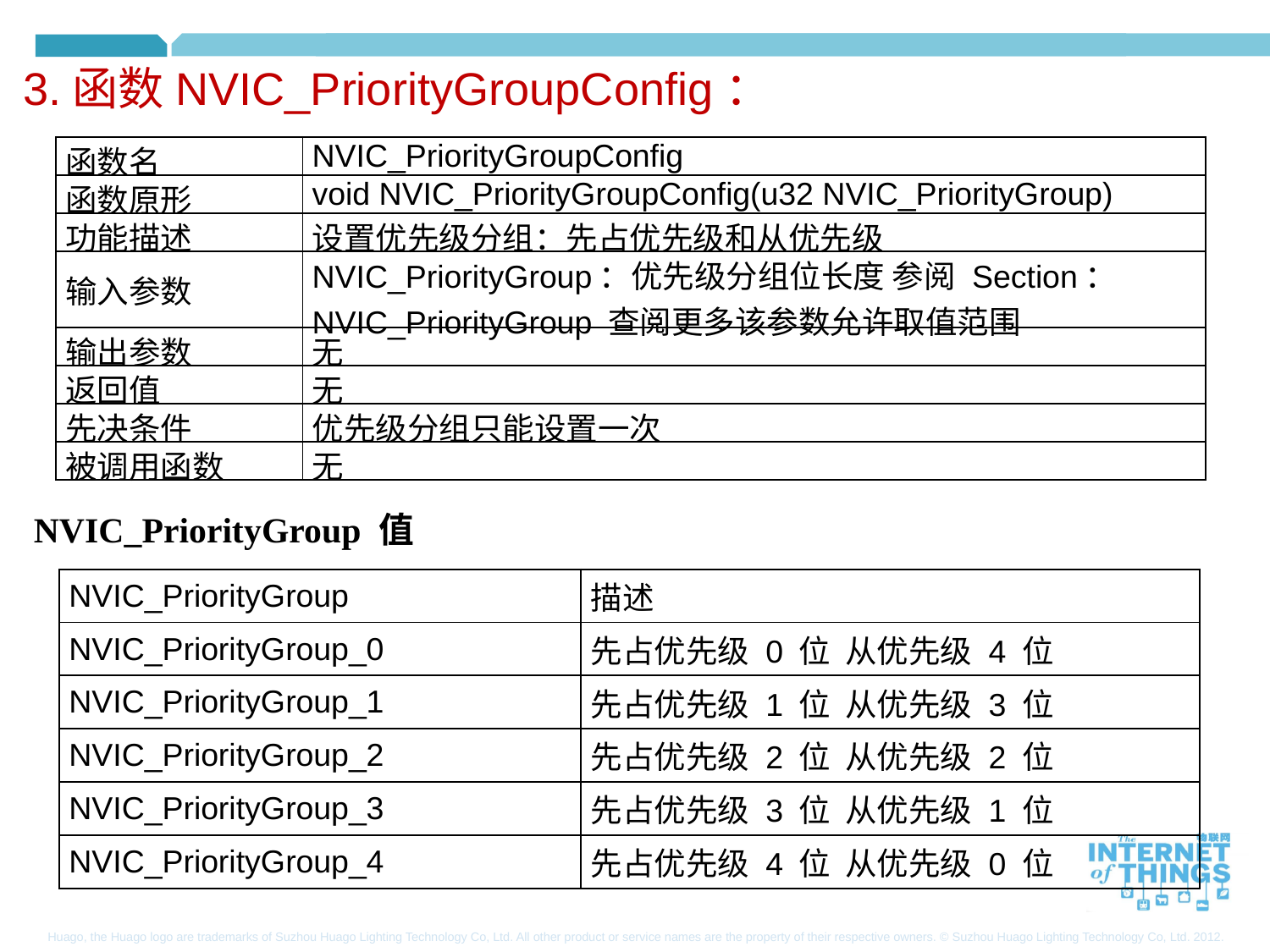

3.函数NVIC_PriorityGroupConfig：
| 函数名 | NVIC\_PriorityGroupConfig |
| --- | --- |
| 函数原形 | void NVIC\_PriorityGroupConfig(u32 NVIC\_PriorityGroup) |
| 功能描述 | 设置优先级分组：先占优先级和从优先级 |
| 输入参数 | NVIC\_PriorityGroup：优先级分组位长度 参阅 Section： NVIC\_PriorityGroup 查阅更多该参数允许取值范围 |
| 输出参数 | 无 |
| 返回值 | 无 |
| 先决条件 | 优先级分组只能设置一次 |
| 被调用函数 | 无 |
NVIC_PriorityGroup 值
| NVIC\_PriorityGroup | 描述 |
| --- | --- |
| NVIC\_PriorityGroup\_0 | 先占优先级 0 位 从优先级 4 位 |
| NVIC\_PriorityGroup\_1 | 先占优先级 1 位 从优先级 3 位 |
| NVIC\_PriorityGroup\_2 | 先占优先级 2 位 从优先级 2 位 |
| NVIC\_PriorityGroup\_3 | 先占优先级 3 位 从优先级 1 位 |
| NVIC\_PriorityGroup\_4 | 先占优先级 4 位 从优先级 0 位 |